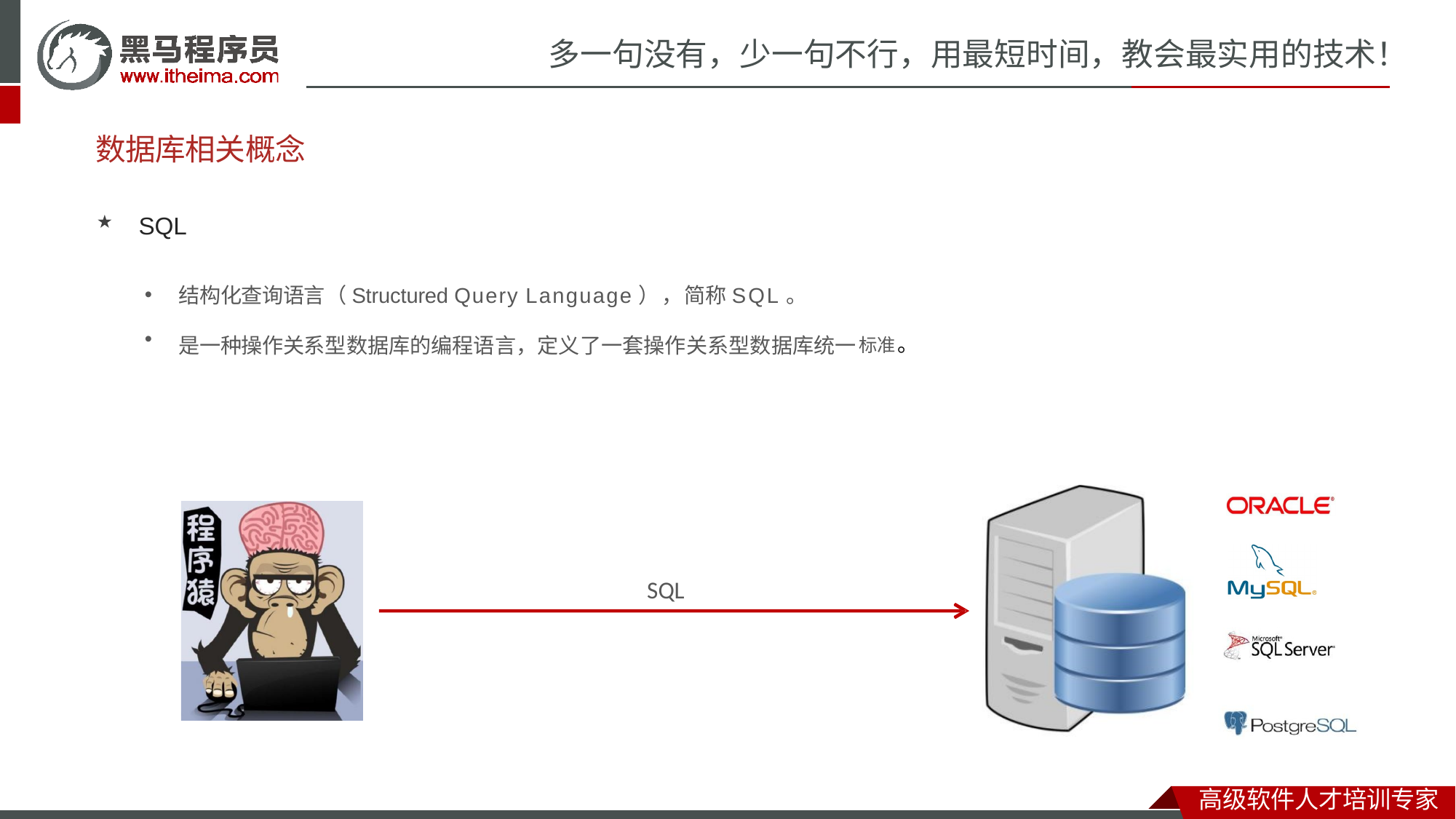

# 多一句没有，少一句不行，用最短时间，教会最实用的技术！

数据库相关概念

SQL

结构化查询语言（Structured Query Language），简称SQL。
是一种操作关系型数据库的编程语言，定义了一套操作关系型数据库统一标准。

SQL

高级软件人才培训专家